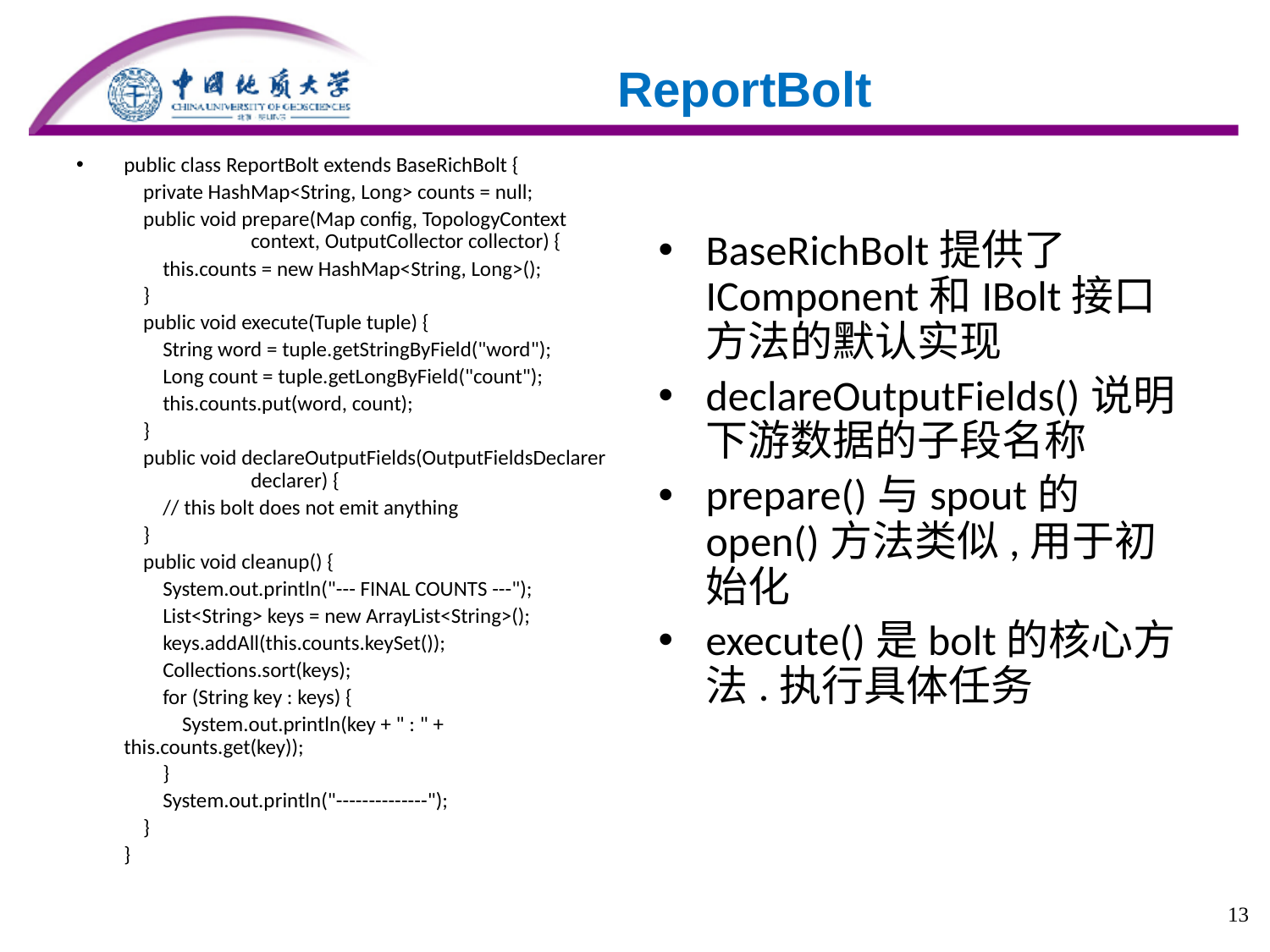

ReportBolt
public class ReportBolt extends BaseRichBolt {
	    private HashMap<String, Long> counts = null;
	    public void prepare(Map config, TopologyContext 	context, OutputCollector collector) {
	        this.counts = new HashMap<String, Long>();
	    }
	    public void execute(Tuple tuple) {
	        String word = tuple.getStringByField("word");
	        Long count = tuple.getLongByField("count");
	        this.counts.put(word, count);
	    }
	    public void declareOutputFields(OutputFieldsDeclarer 	declarer) {
	        // this bolt does not emit anything
	    }
	    public void cleanup() {
	        System.out.println("--- FINAL COUNTS ---");
	        List<String> keys = new ArrayList<String>();
	        keys.addAll(this.counts.keySet());
	        Collections.sort(keys);
	        for (String key : keys) {
	            System.out.println(key + " : " + 	this.counts.get(key));
	        }
	        System.out.println("--------------");
	    }
	}
BaseRichBolt提供了IComponent和IBolt接口方法的默认实现
declareOutputFields()说明下游数据的子段名称
prepare()与spout的open()方法类似,用于初始化
execute()是bolt的核心方法.执行具体任务